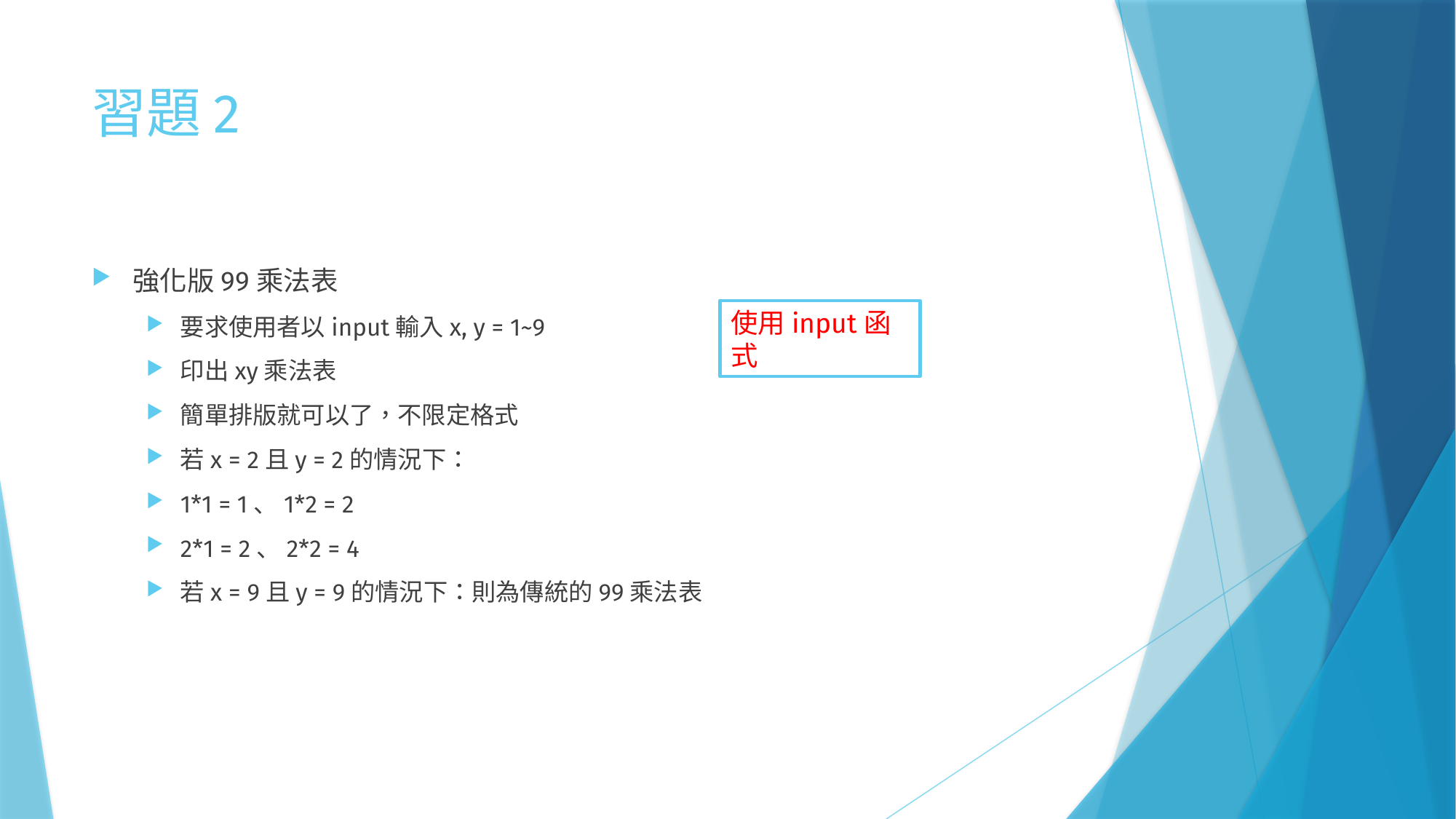

# 習題2
強化版99乘法表
要求使用者以input輸入x, y = 1~9
印出xy乘法表
簡單排版就可以了，不限定格式
若x = 2且y = 2的情況下：
1*1 = 1、1*2 = 2
2*1 = 2、2*2 = 4
若x = 9且y = 9的情況下：則為傳統的99乘法表
使用input函式